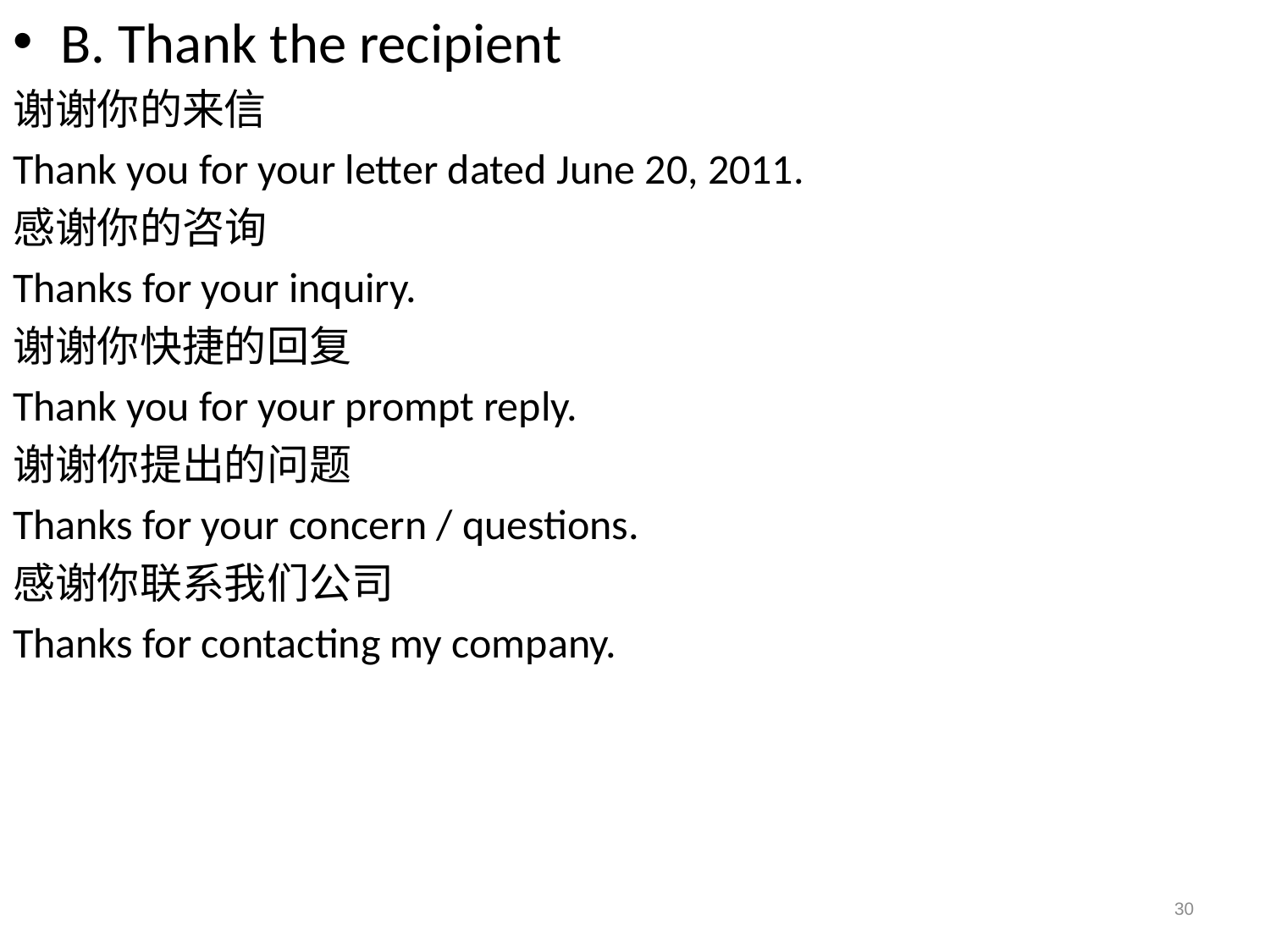

B. Thank the recipient
谢谢你的来信
Thank you for your letter dated June 20, 2011.
感谢你的咨询
Thanks for your inquiry.
谢谢你快捷的回复
Thank you for your prompt reply.
谢谢你提出的问题
Thanks for your concern / questions.
感谢你联系我们公司
Thanks for contacting my company.

30